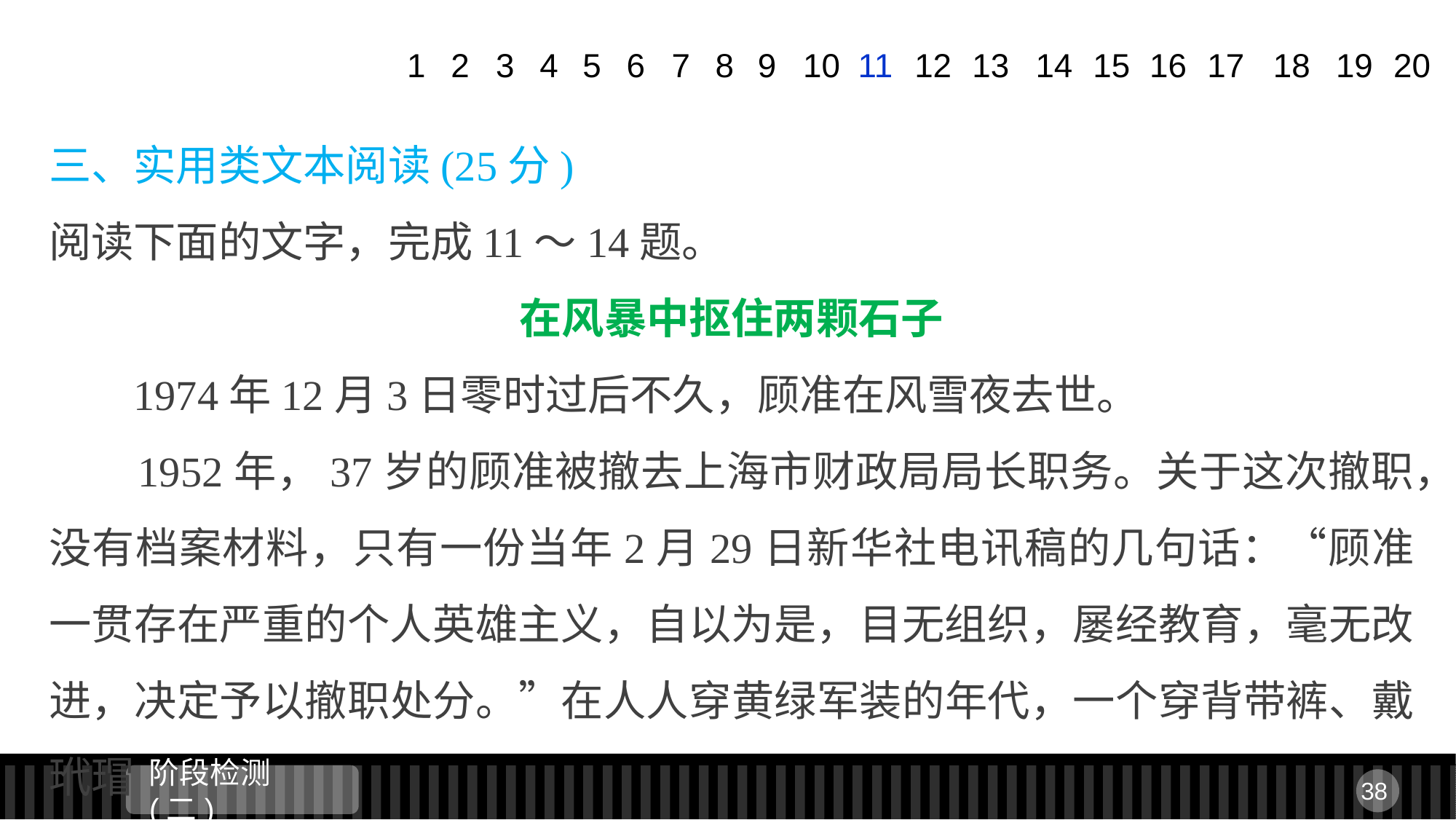

1
2
3
4
5
6
7
8
9
11
12
13
14
15
16
17
18
19
20
10
三、实用类文本阅读(25分)
阅读下面的文字，完成11～14题。
在风暴中抠住两颗石子
        1974年12月3日零时过后不久，顾准在风雪夜去世。
        1952年，37岁的顾准被撤去上海市财政局局长职务。关于这次撤职，没有档案材料，只有一份当年2月29日新华社电讯稿的几句话：“顾准一贯存在严重的个人英雄主义，自以为是，目无组织，屡经教育，毫无改进，决定予以撤职处分。”在人人穿黄绿军装的年代，一个穿背带裤、戴玳瑁